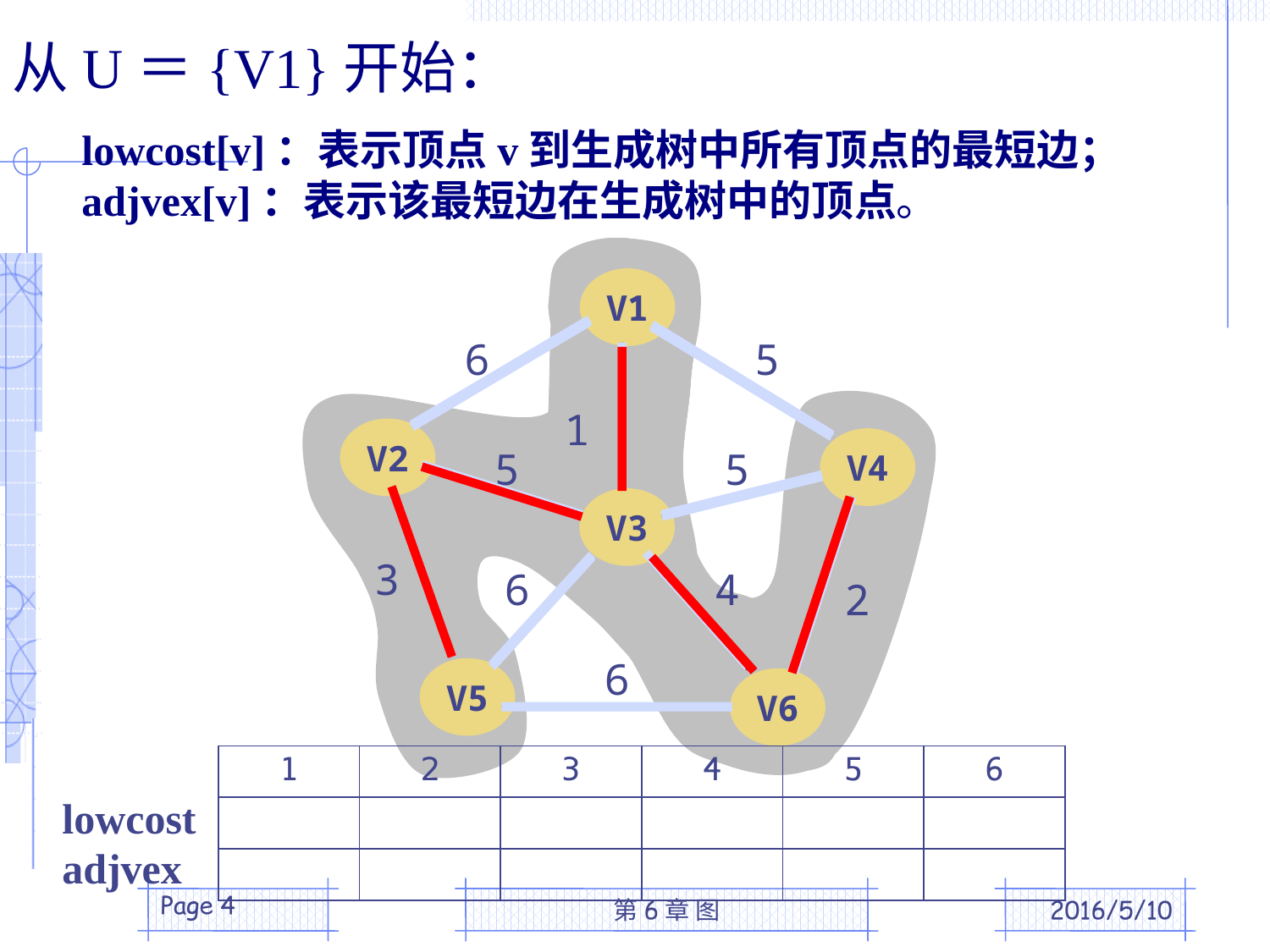

从U＝{V1}开始：
lowcost[v]：表示顶点v到生成树中所有顶点的最短边；
adjvex[v]：表示该最短边在生成树中的顶点。

V1

6

5

1
V2
V4
5
5

V3

3

6

4
2
6
V5
V6

| 1 | 2 | 3 | 4 | 5 | 6 |
| --- | --- | --- | --- | --- | --- |
|  |  |  |  |  |  |
|  |  |  |  |  |  |
lowcost
adjvex
Page 4
第6章 图
2016/5/10